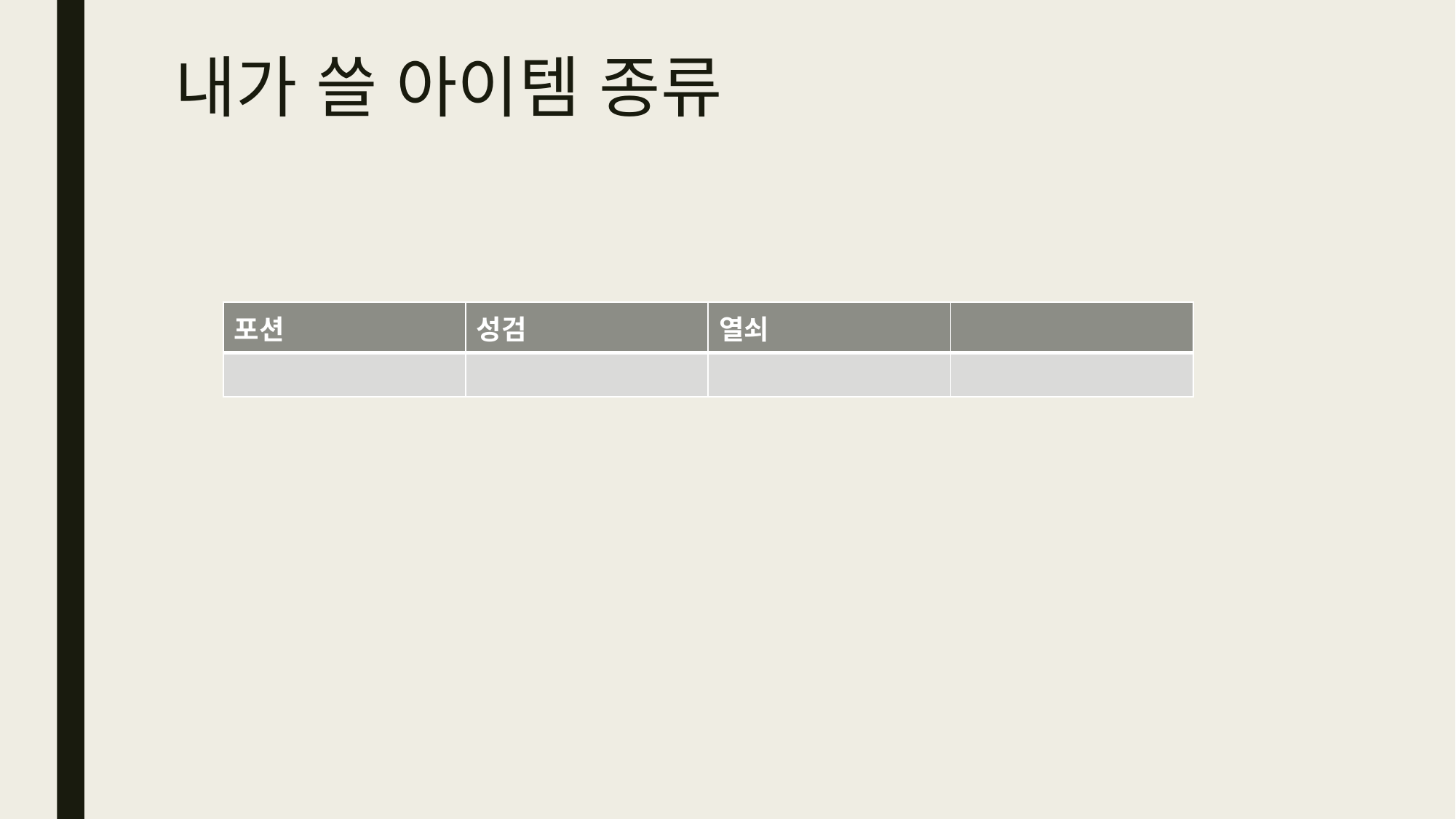

# 내가 쓸 아이템 종류
| 포션 | 성검 | 열쇠 |  |
| --- | --- | --- | --- |
|  |  |  |  |